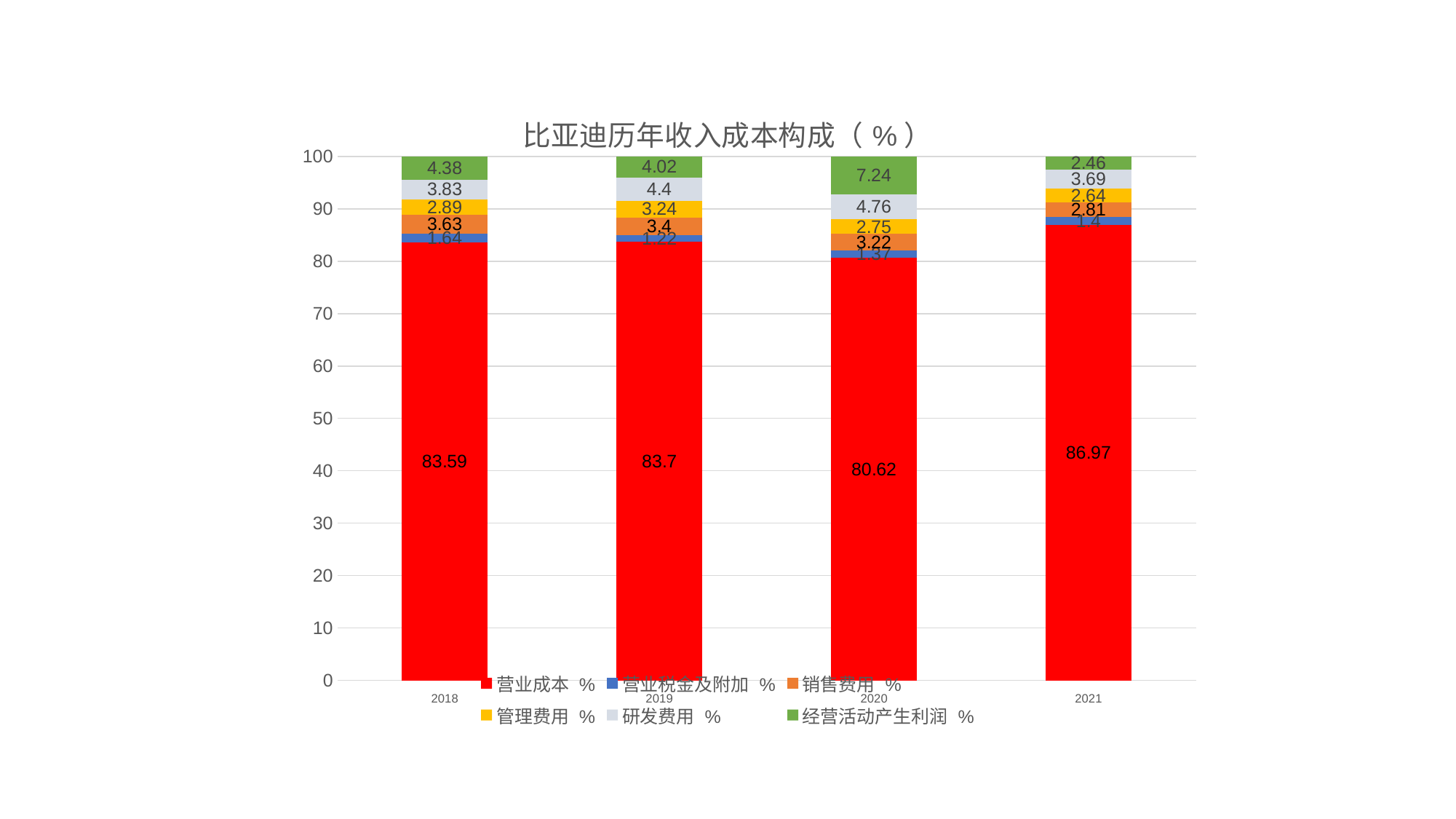

### Chart: 比亚迪历年收入成本构成（%）

| Category | 营业成本 % | 营业税金及附加 % | 销售费用 % | 管理费用 % | 研发费用 % | 经营活动产生利润 % |
|---|---|---|---|---|---|---|
| 2018 | 83.59 | 1.64 | 3.63 | 2.89 | 3.83 | 4.38 |
| 2019 | 83.7 | 1.22 | 3.4 | 3.24 | 4.4 | 4.02 |
| 2020 | 80.62 | 1.37 | 3.22 | 2.75 | 4.76 | 7.24 |
| 2021 | 86.97 | 1.4 | 2.81 | 2.64 | 3.69 | 2.46 |